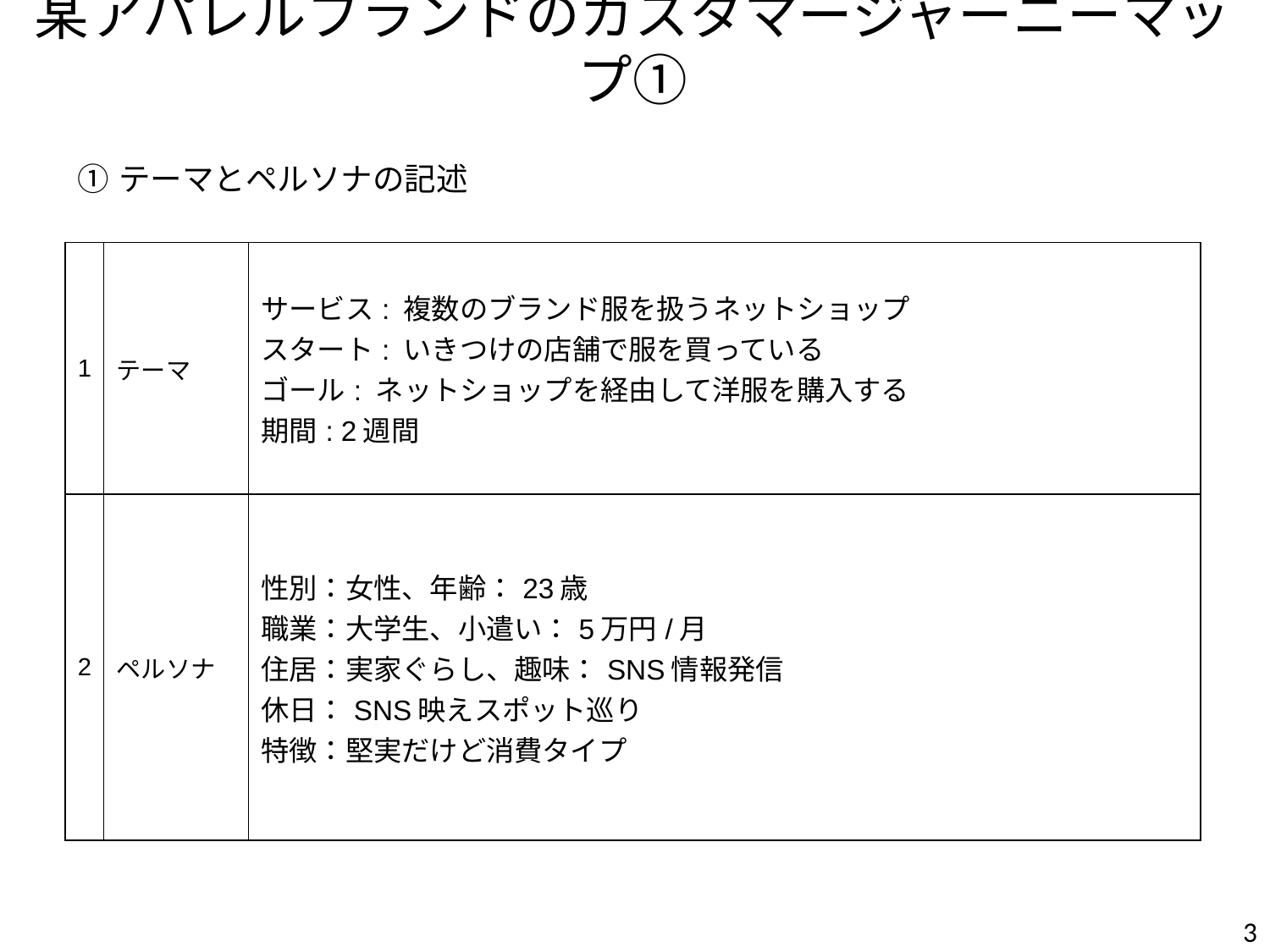

# 某アパレルブランドのカスタマージャーニーマップ①
| ①テーマとペルソナの記述 |  |  |
| --- | --- | --- |
| 1 | テーマ | サービス: 複数のブランド服を扱うネットショップ スタート: いきつけの店舗で服を買っている ゴール: ネットショップを経由して洋服を購入する 期間: 2週間 |
| 2 | ペルソナ | 性別：女性、年齢：23歳 職業：大学生、小遣い：5万円/月 住居：実家ぐらし、趣味：SNS情報発信 休日：SNS映えスポット巡り 特徴：堅実だけど消費タイプ |
3